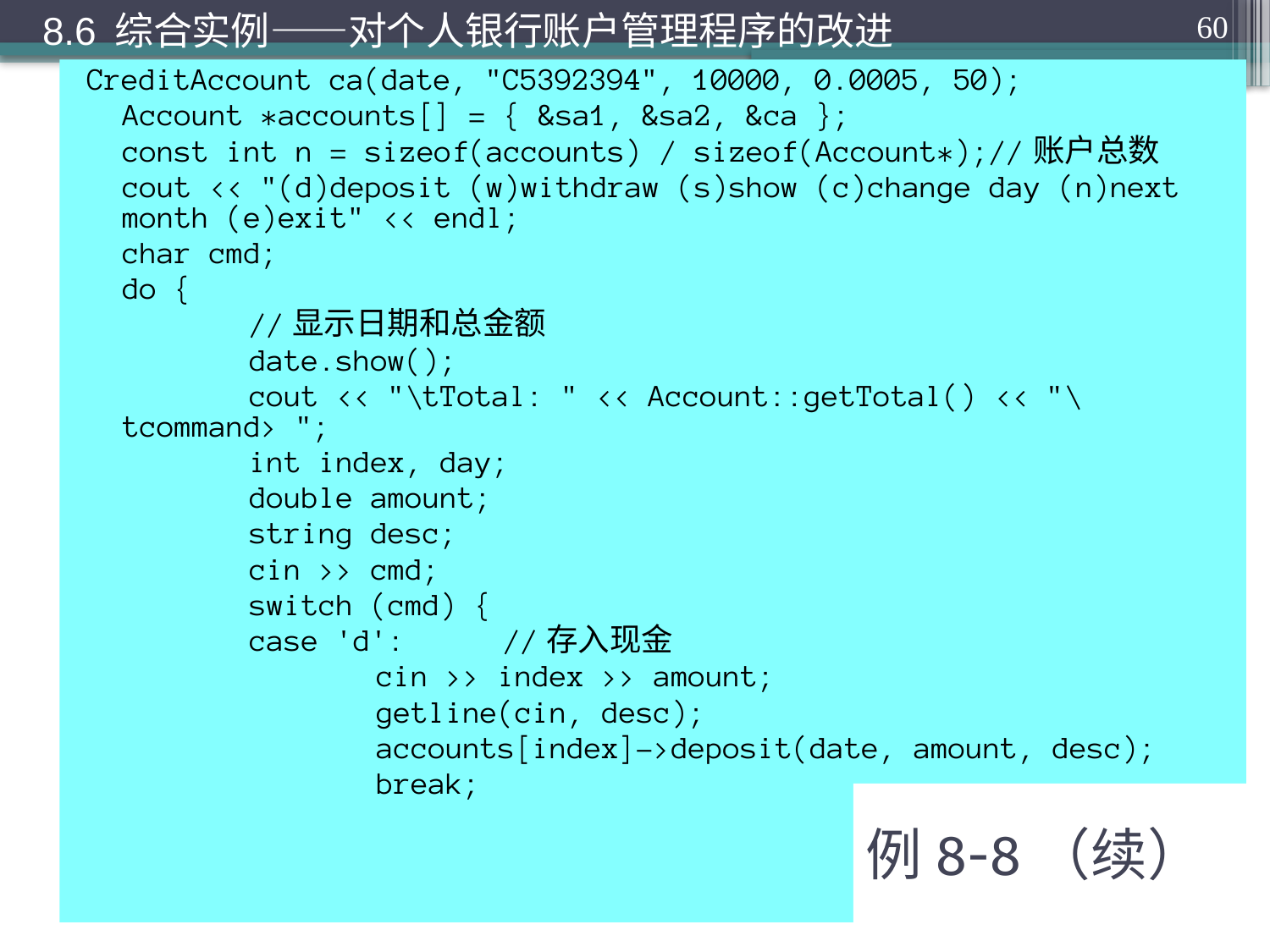

8.6 综合实例——对个人银行账户管理程序的改进
60
CreditAccount ca(date, "C5392394", 10000, 0.0005, 50);
	Account *accounts[] = { &sa1, &sa2, &ca };
	const int n = sizeof(accounts) / sizeof(Account*);//账户总数
	cout << "(d)deposit (w)withdraw (s)show (c)change day (n)next month (e)exit" << endl;
	char cmd;
	do {
		//显示日期和总金额
		date.show();
		cout << "\tTotal: " << Account::getTotal() << "\tcommand> ";
		int index, day;
		double amount;
		string desc;
		cin >> cmd;
		switch (cmd) {
		case 'd':	//存入现金
			cin >> index >> amount;
			getline(cin, desc);
			accounts[index]->deposit(date, amount, desc);
			break;

# 例8-8（续）